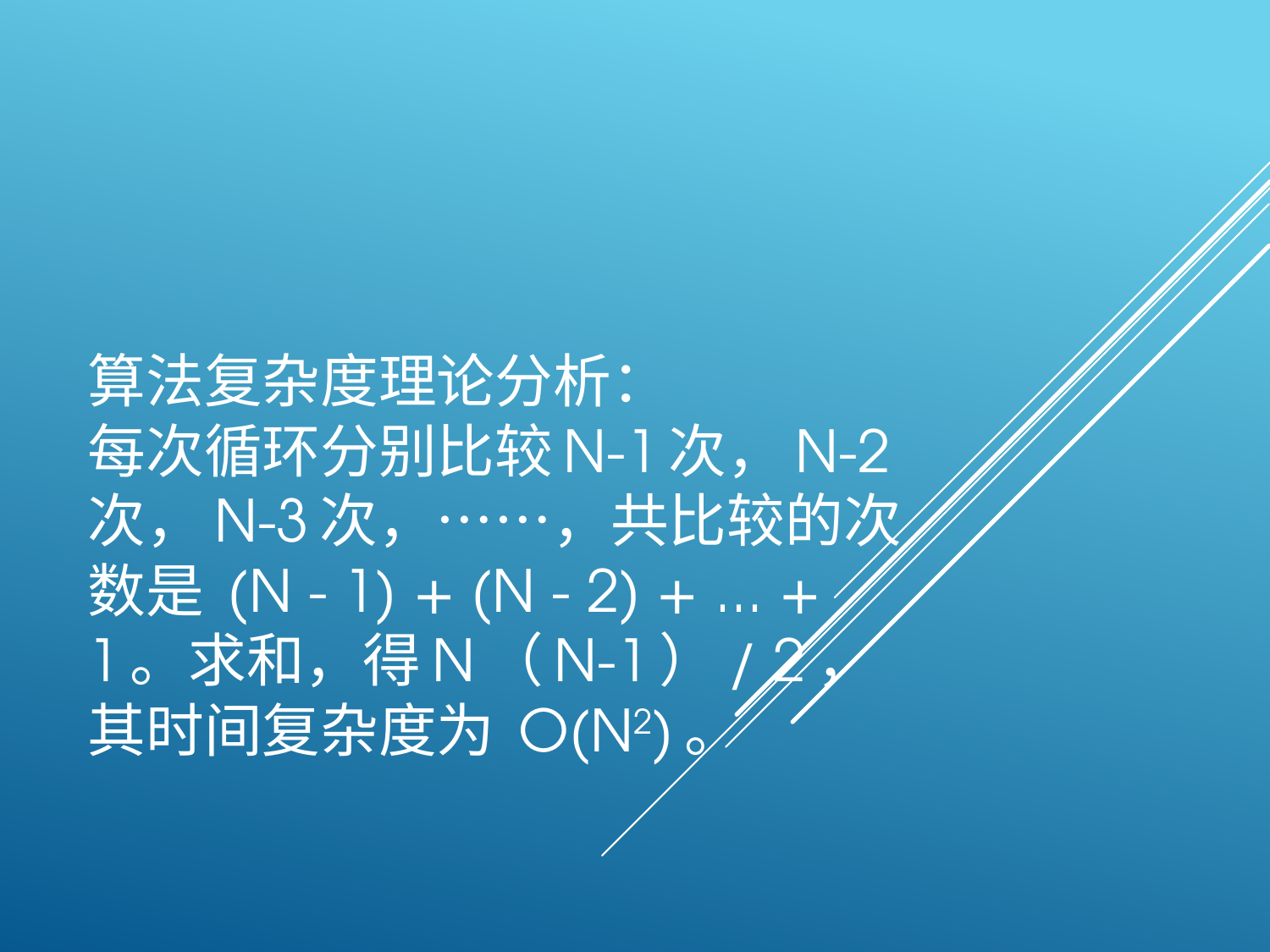

# 算法复杂度理论分析： 每次循环分别比较N-1次，N-2次，N-3次，……，共比较的次数是 (N - 1) + (N - 2) + ... + 1。求和，得N（N-1）/ 2，其时间复杂度为 O(N2)。